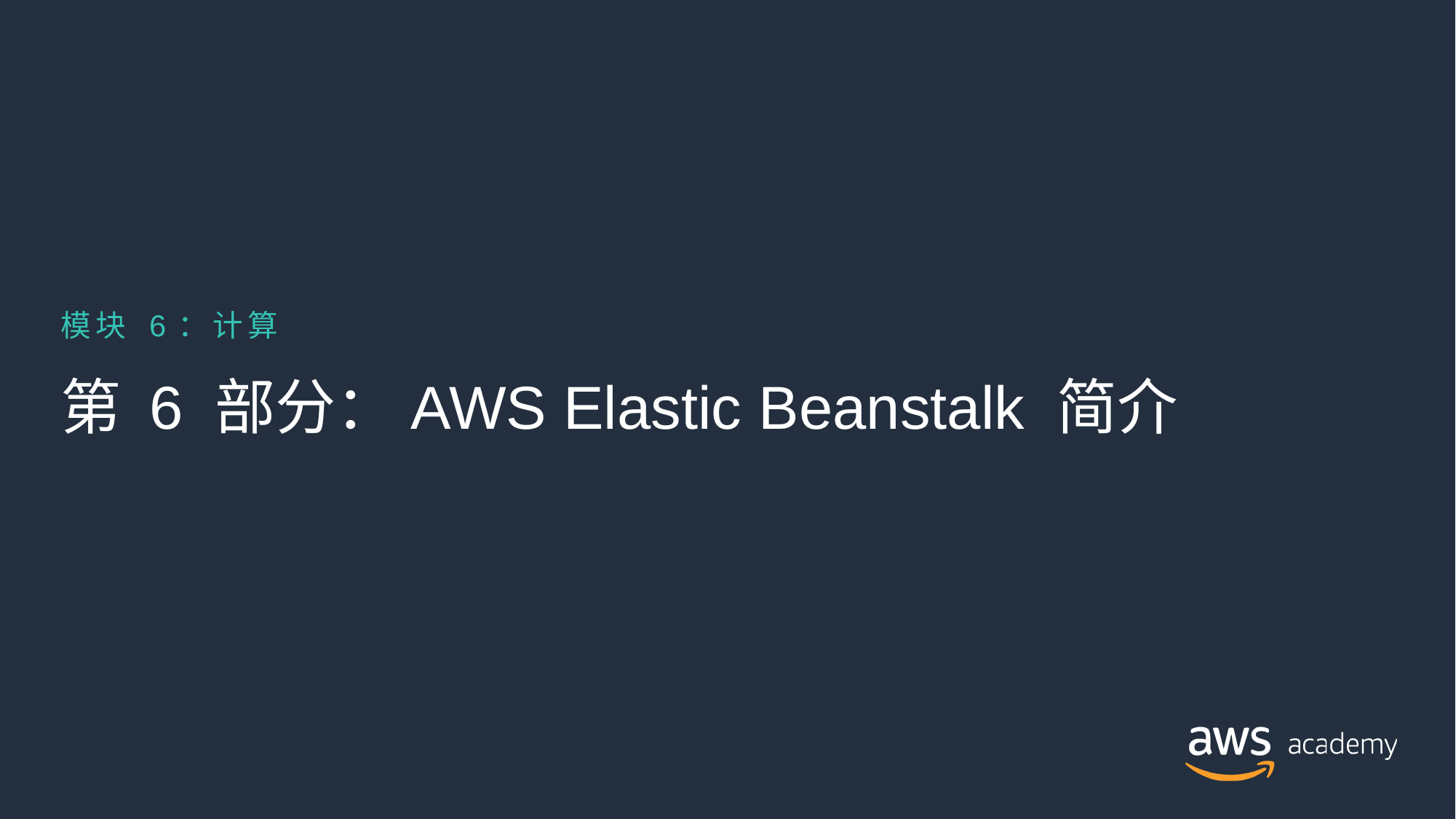

模块 6：计算
# 第 6 部分：AWS Elastic Beanstalk 简介